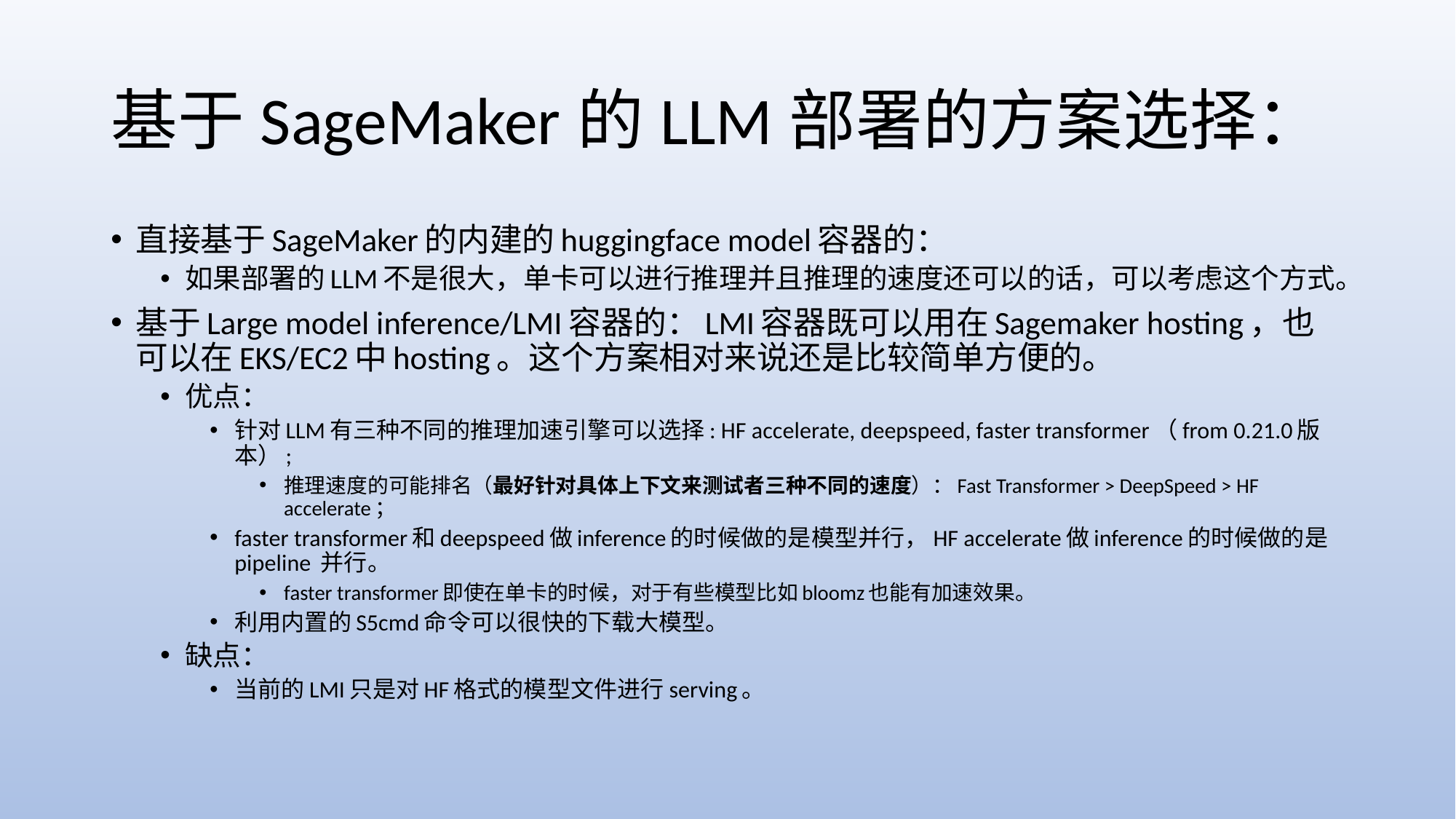

# 基于SageMaker的LLM部署的方案选择：
直接基于SageMaker的内建的huggingface model容器的：
如果部署的LLM不是很大，单卡可以进行推理并且推理的速度还可以的话，可以考虑这个方式。
基于Large model inference/LMI容器的：LMI容器既可以用在Sagemaker hosting，也可以在EKS/EC2中hosting。这个方案相对来说还是比较简单方便的。
优点：
针对LLM有三种不同的推理加速引擎可以选择: HF accelerate, deepspeed, faster transformer（from 0.21.0版本）;
推理速度的可能排名（最好针对具体上下文来测试者三种不同的速度）：Fast Transformer > DeepSpeed > HF accelerate；
faster transformer和deepspeed做inference的时候做的是模型并行，HF accelerate做inference的时候做的是pipeline 并行。
faster transformer即使在单卡的时候，对于有些模型比如bloomz也能有加速效果。
利用内置的S5cmd命令可以很快的下载大模型。
缺点：
当前的LMI只是对HF格式的模型文件进行serving。